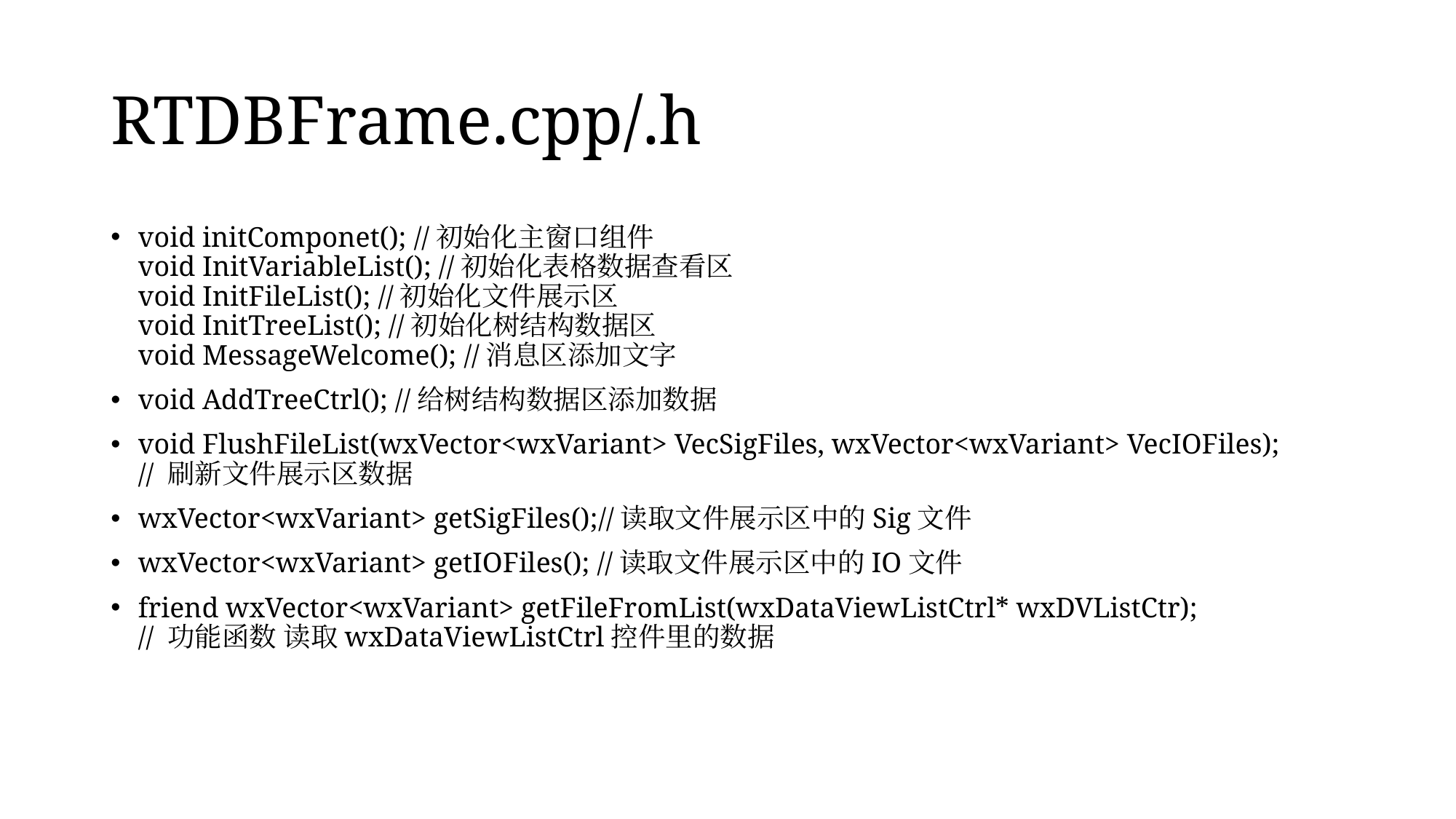

# RTDBFrame.cpp/.h
void initComponet(); //初始化主窗口组件
void InitVariableList(); //初始化表格数据查看区
void InitFileList(); //初始化文件展示区
void InitTreeList(); //初始化树结构数据区
void MessageWelcome(); //消息区添加文字
void AddTreeCtrl(); //给树结构数据区添加数据
void FlushFileList(wxVector<wxVariant> VecSigFiles, wxVector<wxVariant> VecIOFiles);
// 刷新文件展示区数据
wxVector<wxVariant> getSigFiles();//读取文件展示区中的Sig文件
wxVector<wxVariant> getIOFiles(); //读取文件展示区中的IO文件
friend wxVector<wxVariant> getFileFromList(wxDataViewListCtrl* wxDVListCtr);
// 功能函数 读取wxDataViewListCtrl控件里的数据